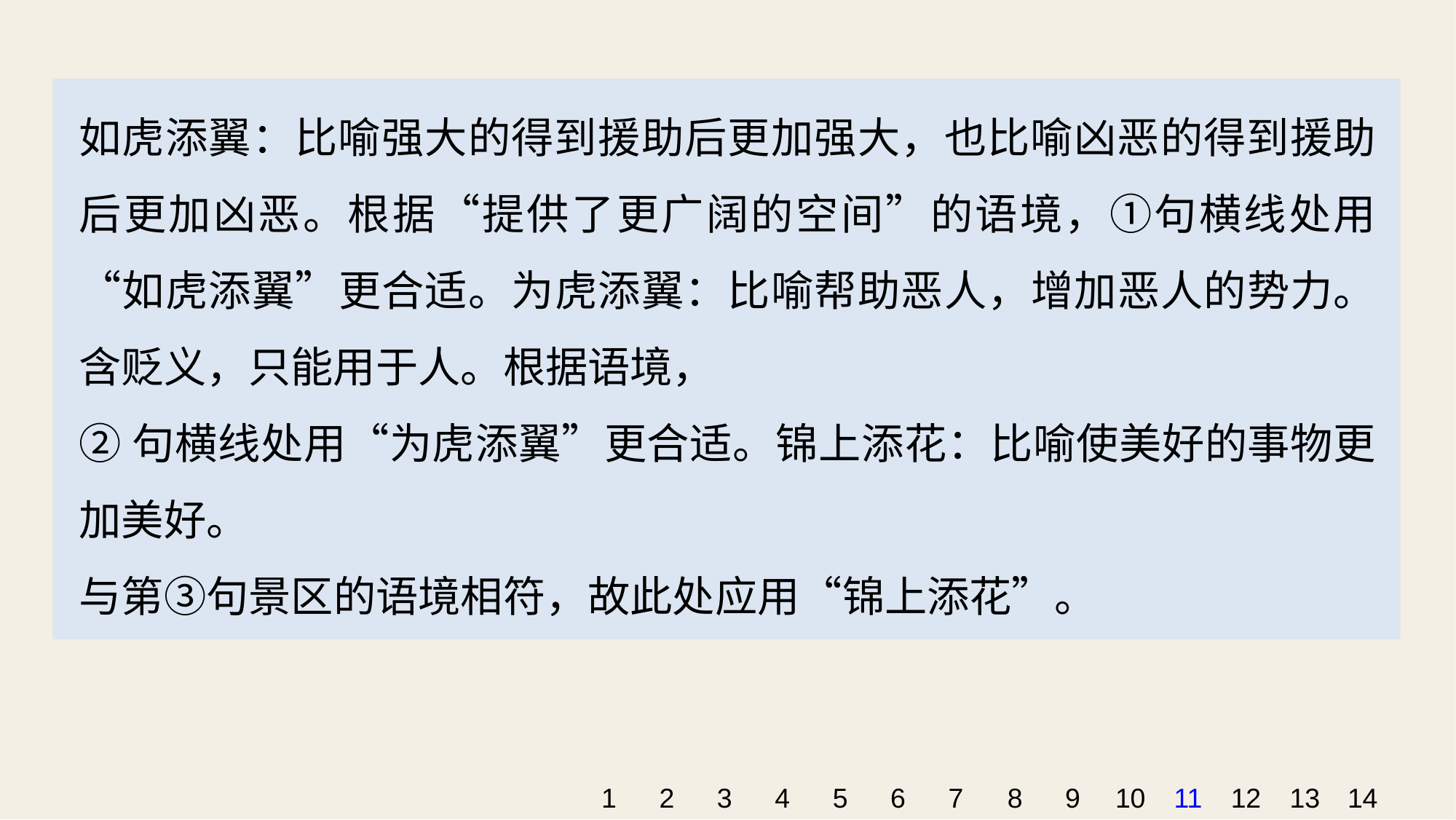

如虎添翼：比喻强大的得到援助后更加强大，也比喻凶恶的得到援助后更加凶恶。根据“提供了更广阔的空间”的语境，①句横线处用“如虎添翼”更合适。为虎添翼：比喻帮助恶人，增加恶人的势力。含贬义，只能用于人。根据语境，
②句横线处用“为虎添翼”更合适。锦上添花：比喻使美好的事物更加美好。
与第③句景区的语境相符，故此处应用“锦上添花”。

1
2
3
4
5
6
7
8
9
10
11
12
13
14